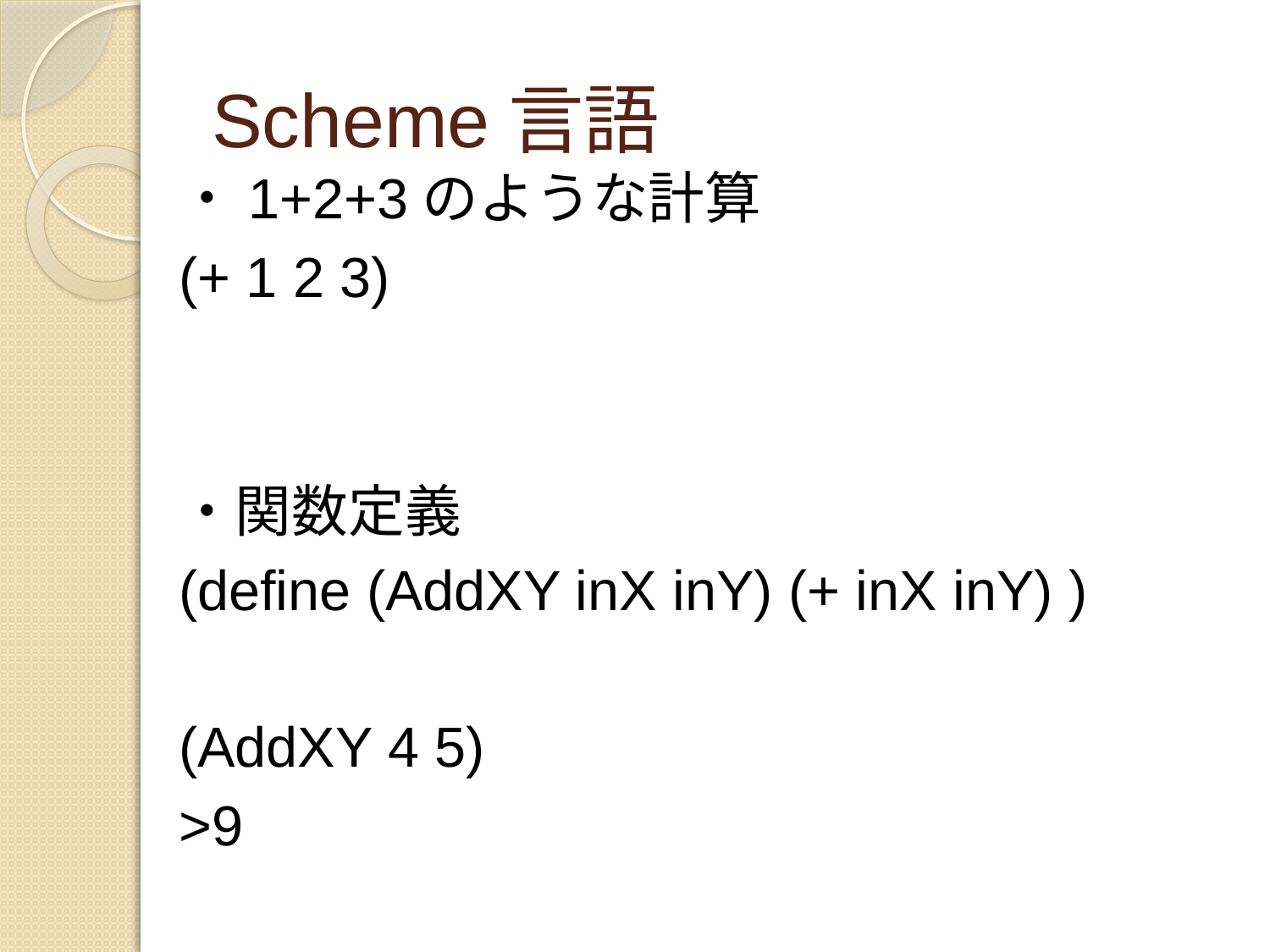

# Scheme言語
・1+2+3のような計算
(+ 1 2 3)

・関数定義
(define (AddXY inX inY) (+ inX inY) )

(AddXY 4 5)
>9